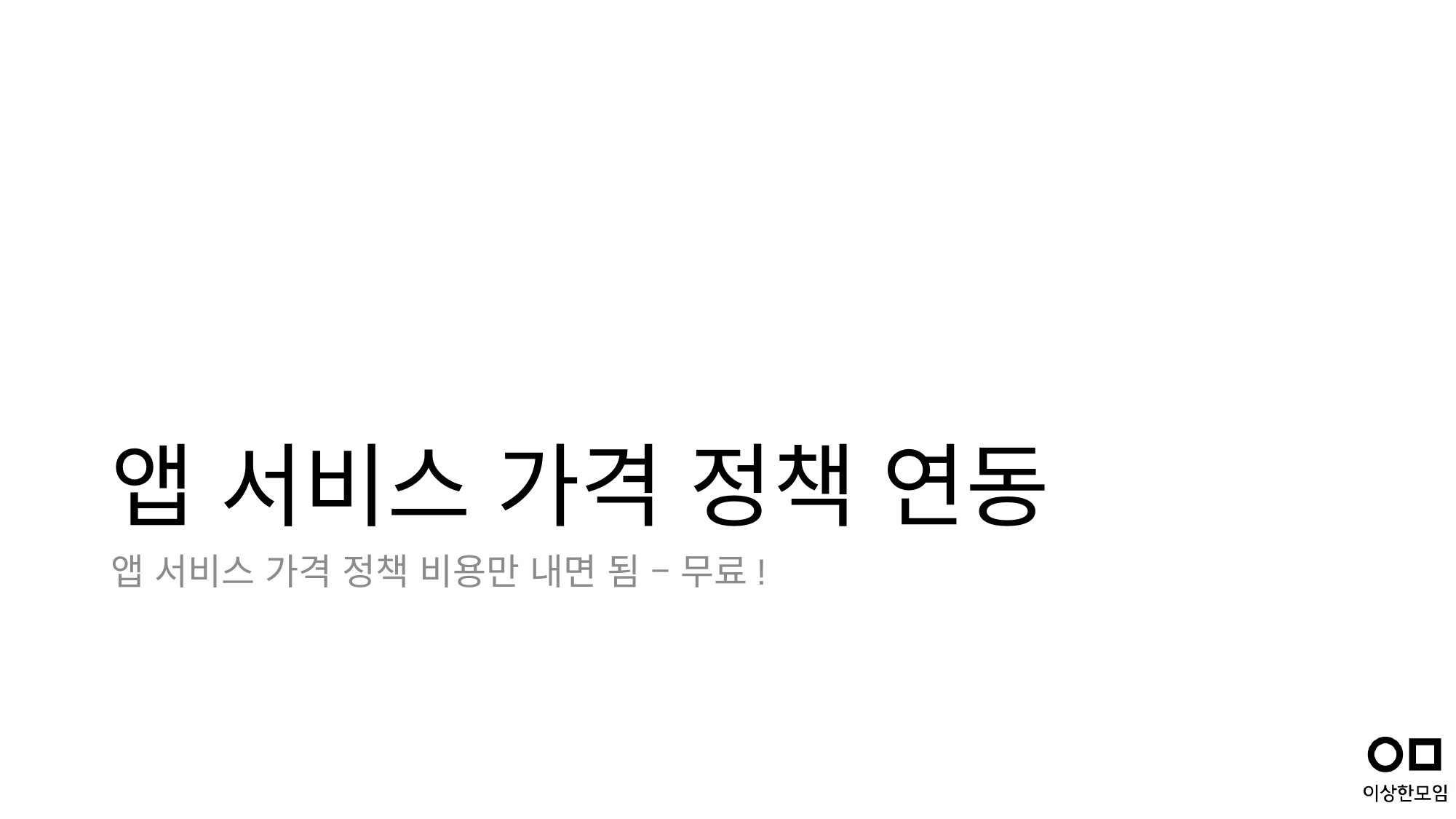

# 앱 서비스 가격 정책 연동
앱 서비스 가격 정책 비용만 내면 됨 – 무료!